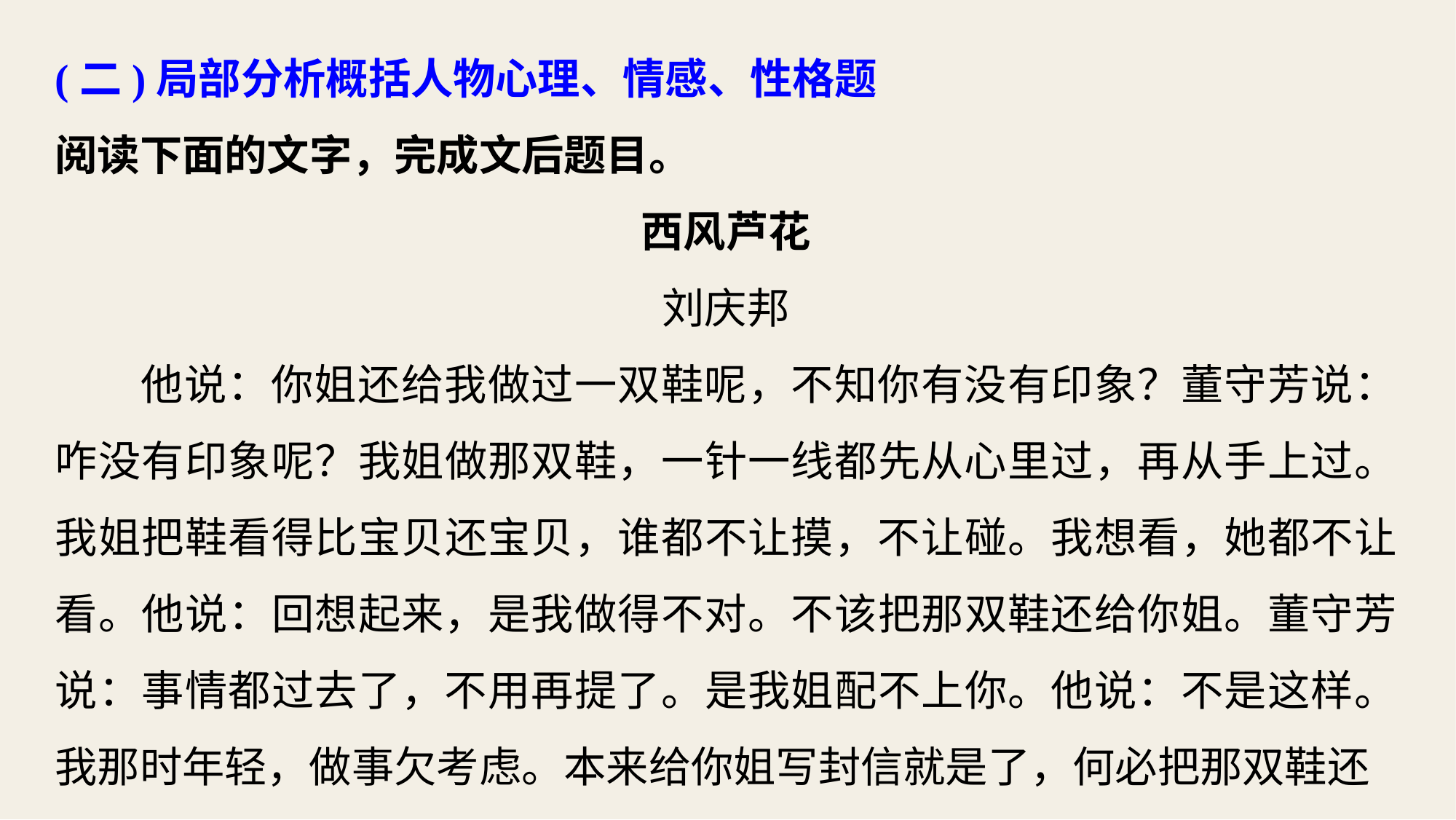

(二)局部分析概括人物心理、情感、性格题
阅读下面的文字，完成文后题目。
西风芦花
刘庆邦
他说：你姐还给我做过一双鞋呢，不知你有没有印象？董守芳说：咋没有印象呢？我姐做那双鞋，一针一线都先从心里过，再从手上过。我姐把鞋看得比宝贝还宝贝，谁都不让摸，不让碰。我想看，她都不让看。他说：回想起来，是我做得不对。不该把那双鞋还给你姐。董守芳说：事情都过去了，不用再提了。是我姐配不上你。他说：不是这样。我那时年轻，做事欠考虑。本来给你姐写封信就是了，何必把那双鞋还